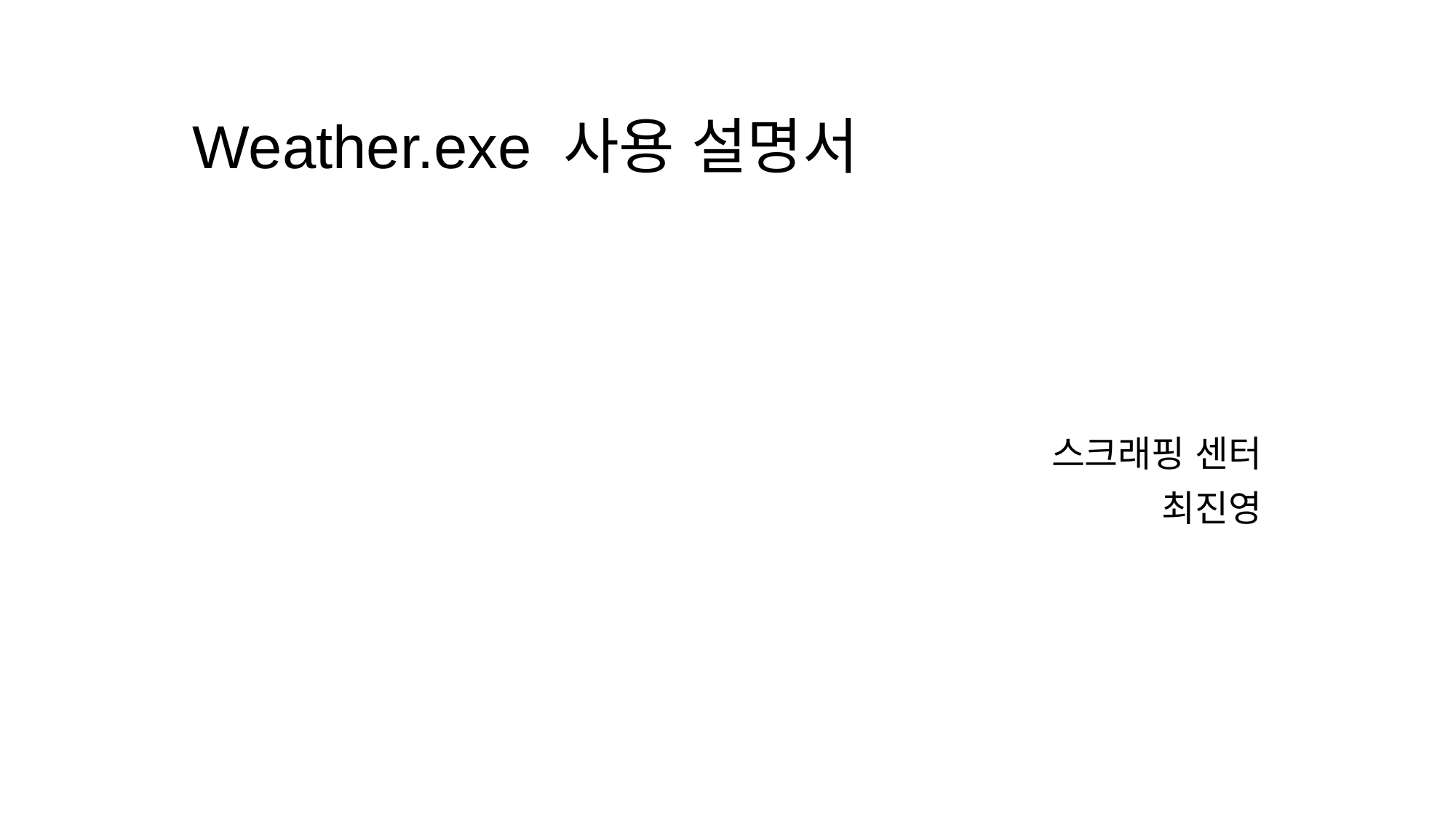

# Weather.exe 사용 설명서
스크래핑 센터
최진영